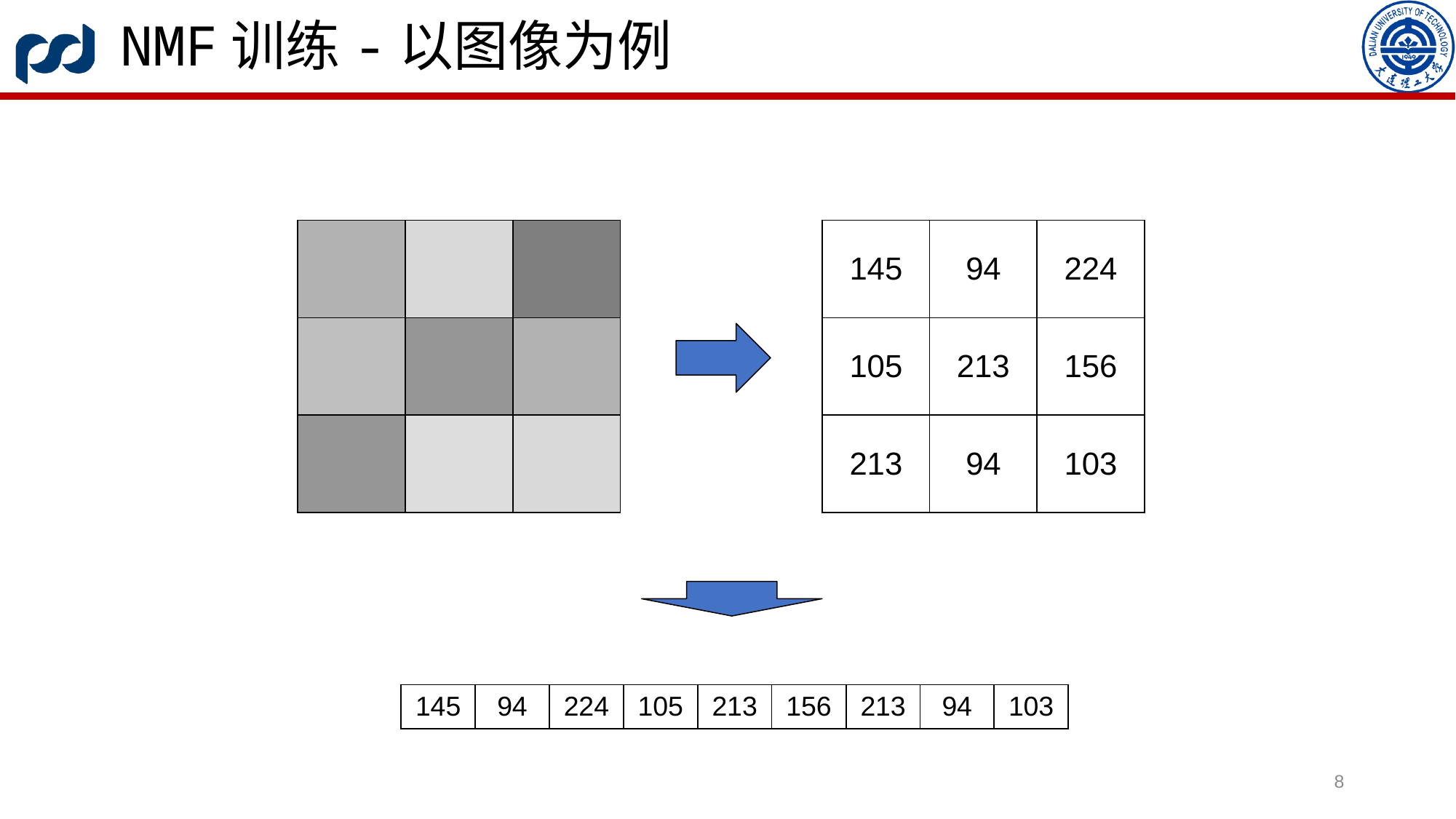

# NMF训练-以图像为例
|  |  |  |
| --- | --- | --- |
|  |  |  |
|  |  |  |
| 145 | 94 | 224 |
| --- | --- | --- |
| 105 | 213 | 156 |
| 213 | 94 | 103 |

| 145 | 94 | 224 | 105 | 213 | 156 | 213 | 94 | 103 |
| --- | --- | --- | --- | --- | --- | --- | --- | --- |
8